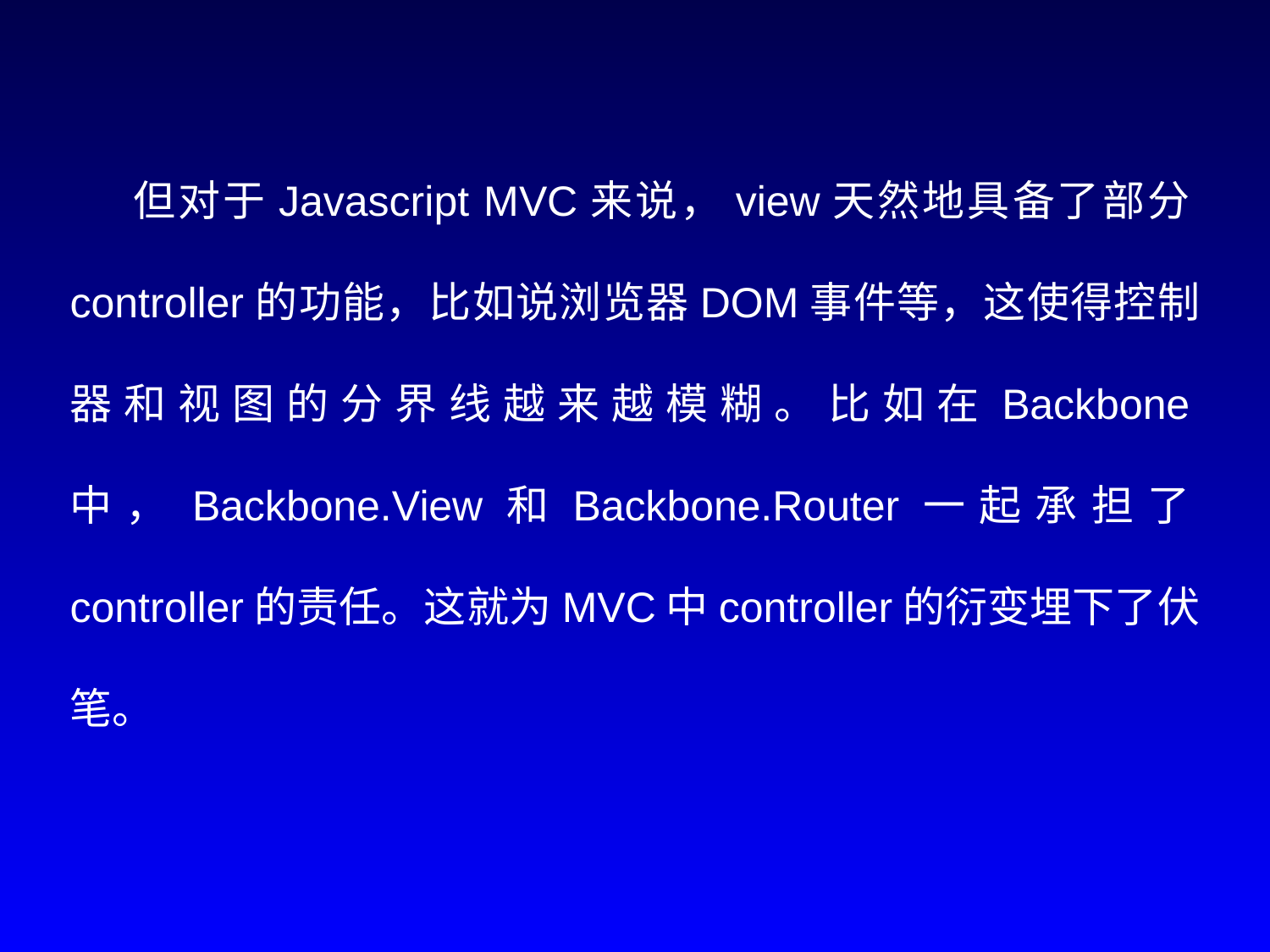

但对于Javascript MVC来说，view天然地具备了部分controller的功能，比如说浏览器DOM事件等，这使得控制器和视图的分界线越来越模糊。比如在Backbone中，Backbone.View和Backbone.Router一起承担了controller的责任。这就为MVC中controller的衍变埋下了伏笔。